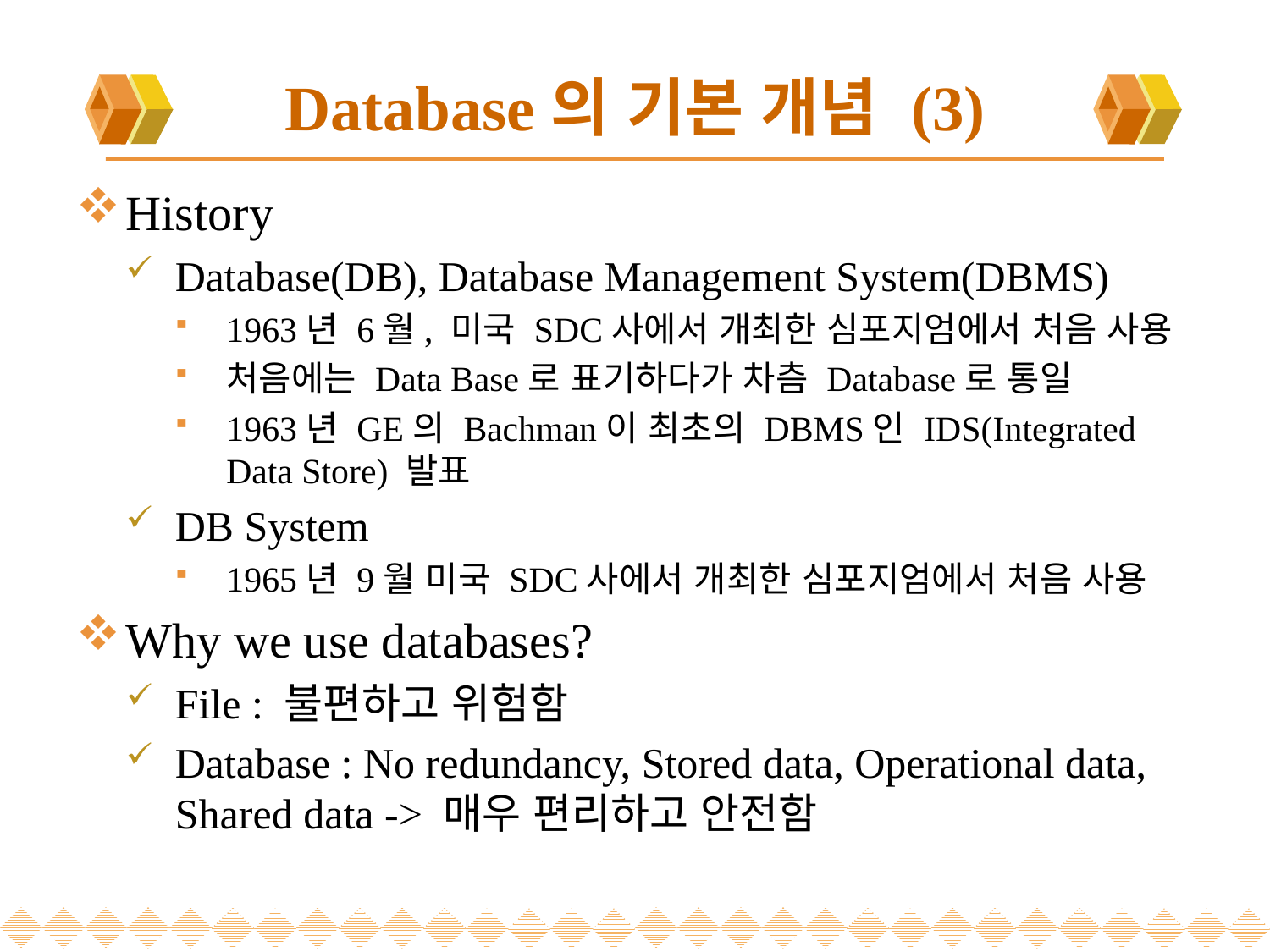

# Database의 기본 개념 (3)
History
Database(DB), Database Management System(DBMS)
1963년 6월, 미국 SDC사에서 개최한 심포지엄에서 처음 사용
처음에는 Data Base로 표기하다가 차츰 Database로 통일
1963년 GE의 Bachman이 최초의 DBMS인 IDS(Integrated Data Store) 발표
DB System
1965년 9월 미국 SDC사에서 개최한 심포지엄에서 처음 사용
Why we use databases?
File : 불편하고 위험함
Database : No redundancy, Stored data, Operational data, Shared data -> 매우 편리하고 안전함